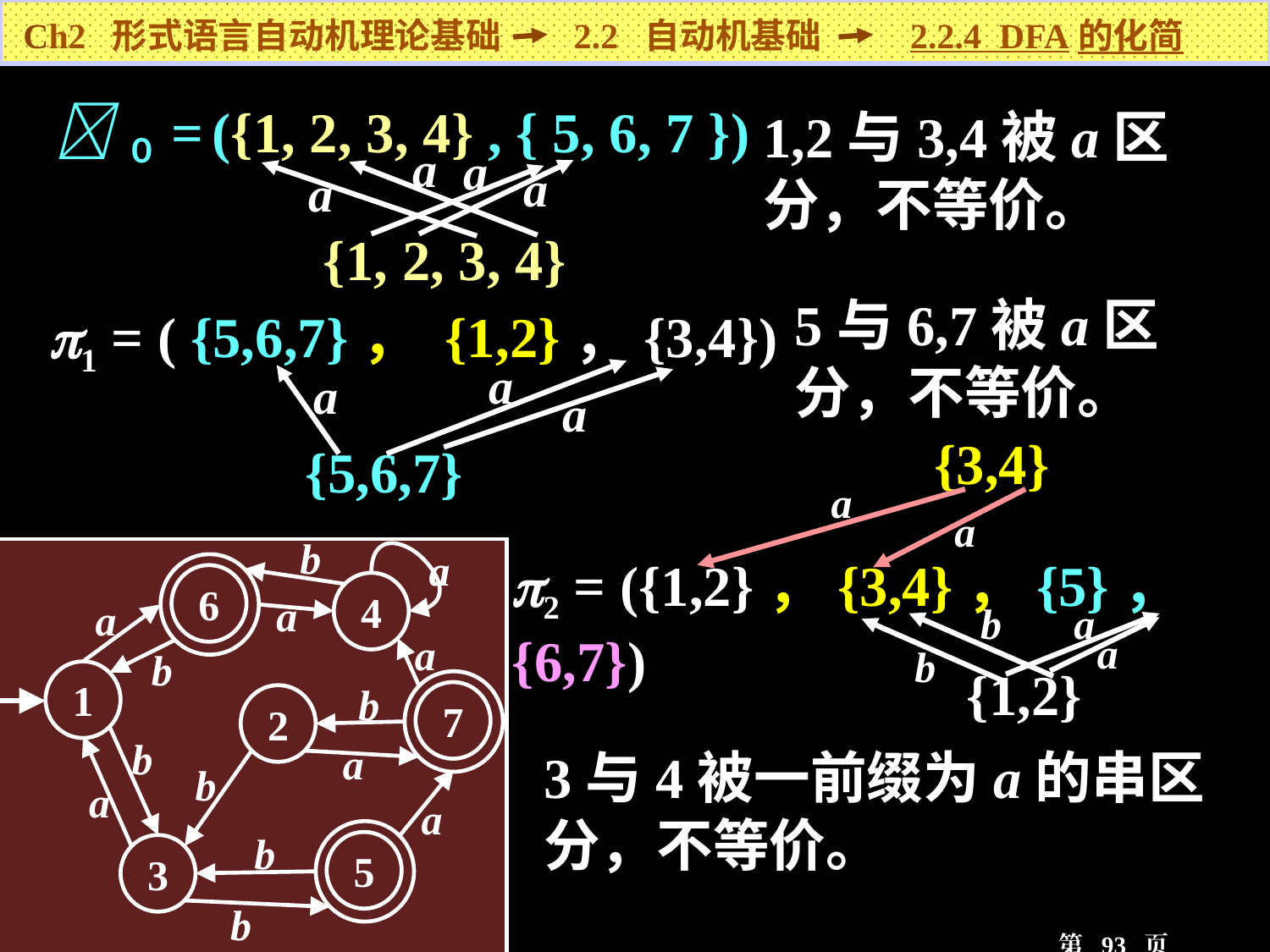

Ch2  形式语言自动机理论基础        2.2  自动机基础          2.2.4  DFA的化简

π０= ({1, 2, 3, 4} , { 5, 6, 7 })
1,2与3,4被a区分，不等价。
a
a
a
a
{1, 2, 3, 4}
5与6,7被a区分，不等价。
π1 = ( {5,6,7}， {1,2}，{3,4})
a
a
a
{3,4}
{5,6,7}
a
a
b
a

6
4
a
a
a
b
1

7
b
2

b
a
b
a
a
b

5
3
b
π2 = ({1,2}，{3,4}，{5}，{6,7})
b
b
a
a
{1,2}
3与4被一前缀为a的串区分，不等价。